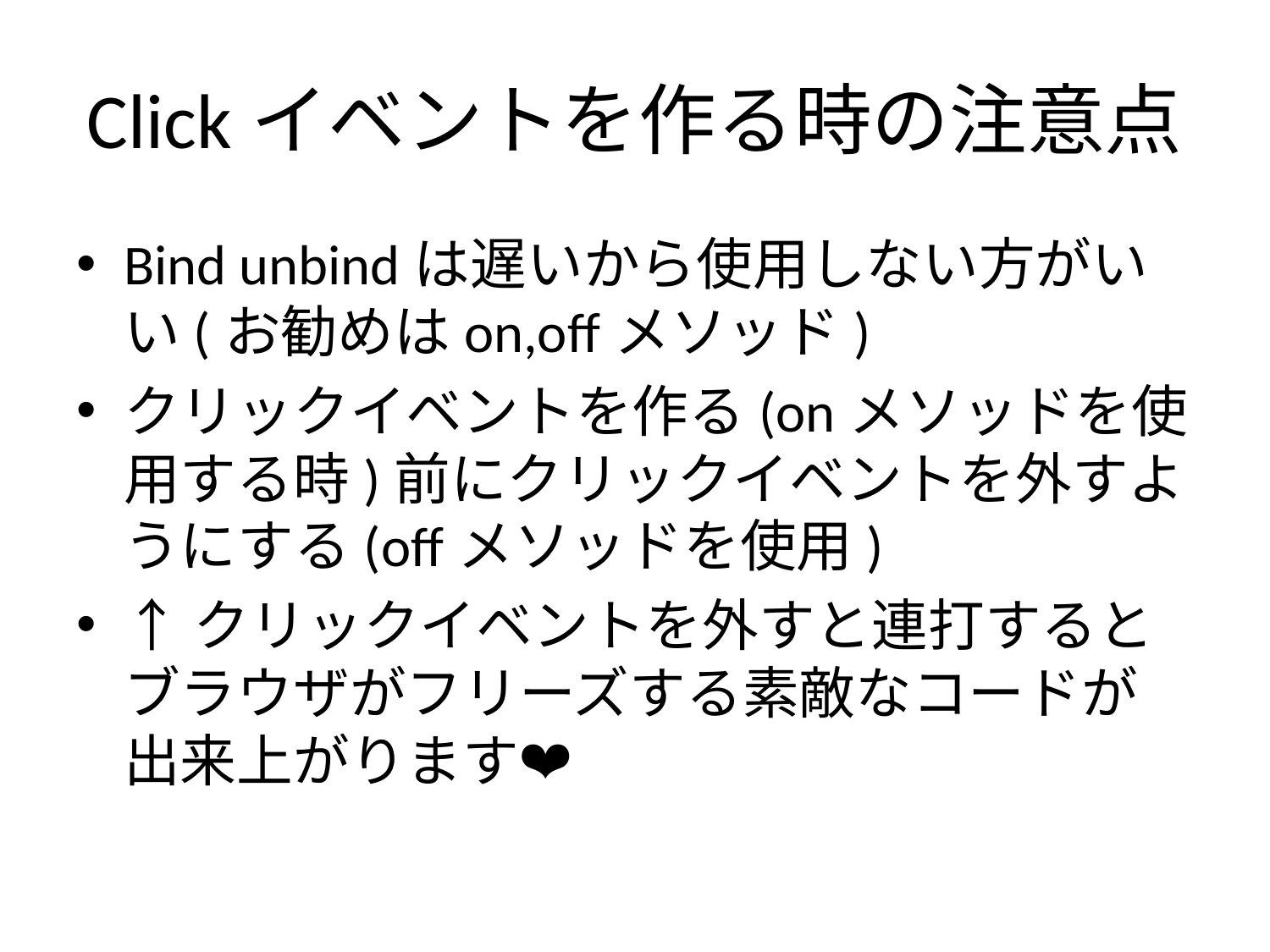

# Clickイベントを作る時の注意点
Bind unbindは遅いから使用しない方がいい(お勧めはon,offメソッド)
クリックイベントを作る(onメソッドを使用する時)前にクリックイベントを外すようにする(offメソッドを使用)
↑クリックイベントを外すと連打するとブラウザがフリーズする素敵なコードが出来上がります❤